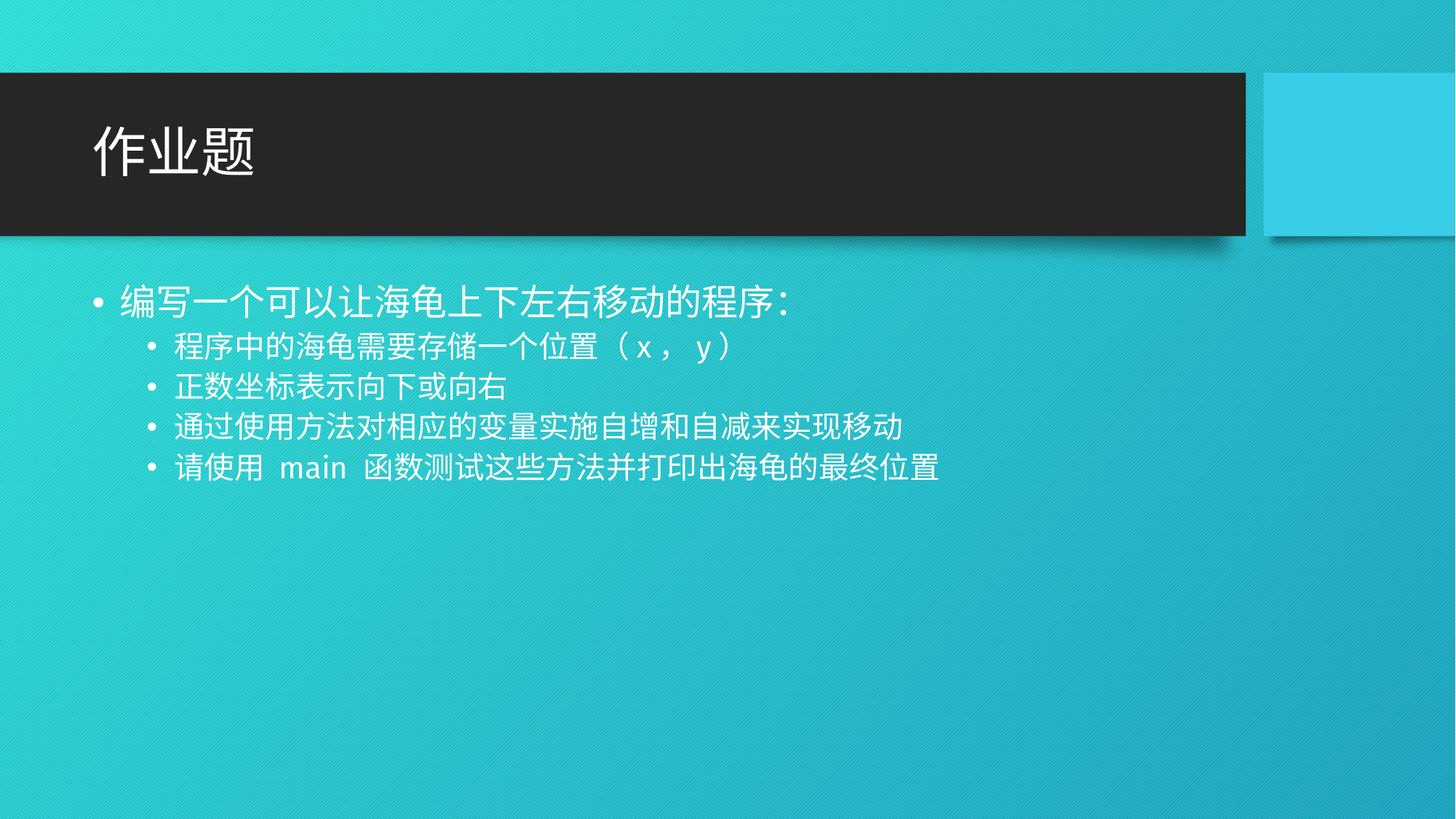

# 作业题
编写一个可以让海龟上下左右移动的程序：
程序中的海龟需要存储一个位置（x，y）
正数坐标表示向下或向右
通过使用方法对相应的变量实施自增和自减来实现移动
请使用 main 函数测试这些方法并打印出海龟的最终位置